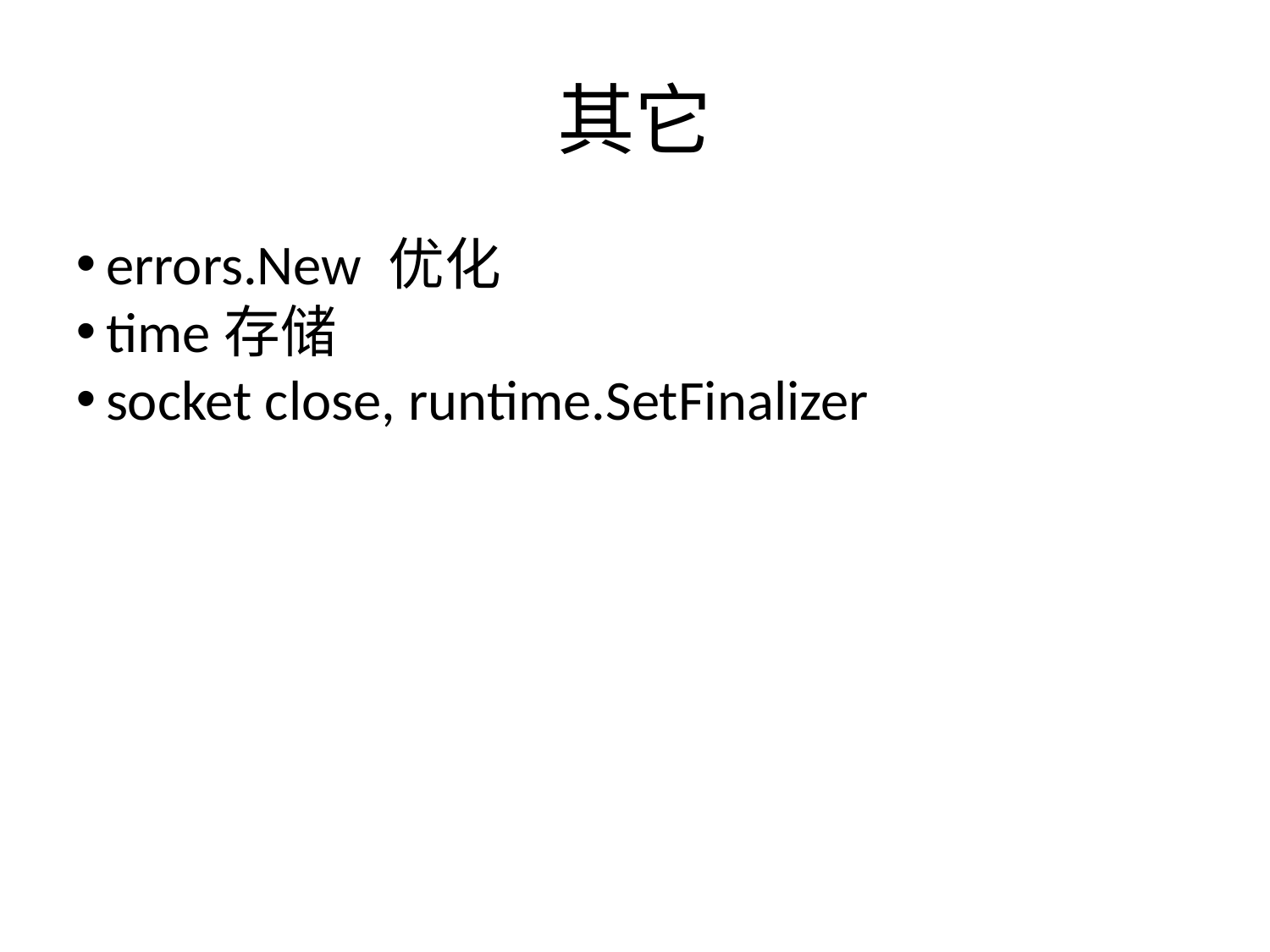

其它
errors.New 优化
time存储
socket close, runtime.SetFinalizer